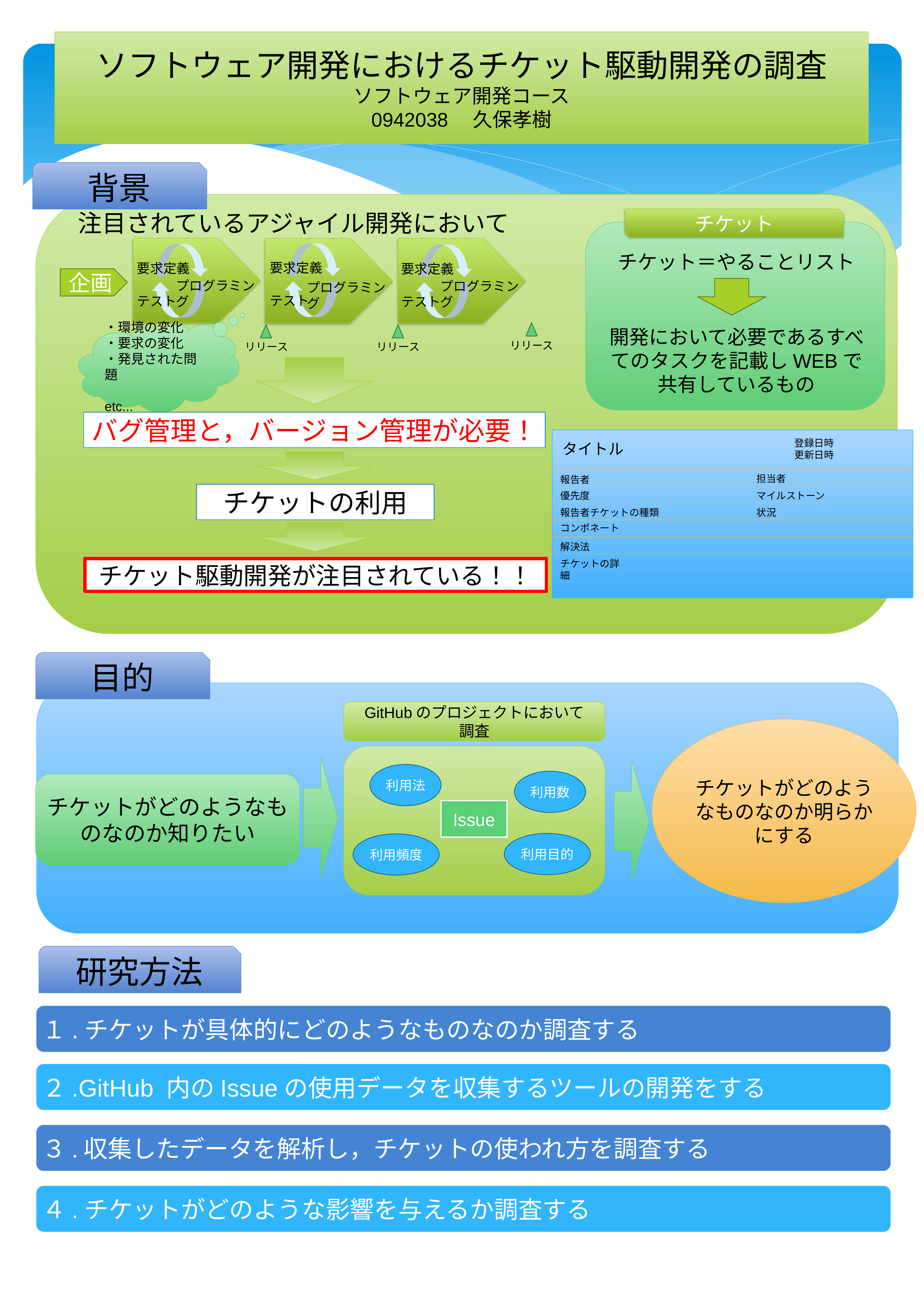

ソフトウェア開発におけるチケット駆動開発の調査
ソフトウェア開発コース
0942038　久保孝樹
背景

注目されているアジャイル開発において

要求定義
企画
プログラミング

テスト

リリース
リリース
リリース
・環境の変化
・要求の変化
・発見された問題
　　　　　　etc...

バグ管理と，バージョン管理が必要！

チケット駆動開発が注目されている！！
チケットの利用

チケット

チケット＝やることリスト

開発において必要であるすべてのタスクを記載しWEBで共有しているもの

要求定義
要求定義
プログラミング
プログラミング

テスト
テスト

登録日時
更新日時
タイトル
担当者
報告者
優先度
マイルストーン
報告者チケットの種類
状況
コンポネート
解決法
チケットの詳細
目的

GitHubのプロジェクトにおいて
調査
チケットがどのようなものなのか明らかにする

チケットがどのようなものなのか知りたい
利用法
利用数
Issue
利用目的
利用頻度
研究方法
１.チケットが具体的にどのようなものなのか調査する
２.GitHub 内のIssueの使用データを収集するツールの開発をする
３.収集したデータを解析し，チケットの使われ方を調査する
４.チケットがどのような影響を与えるか調査する